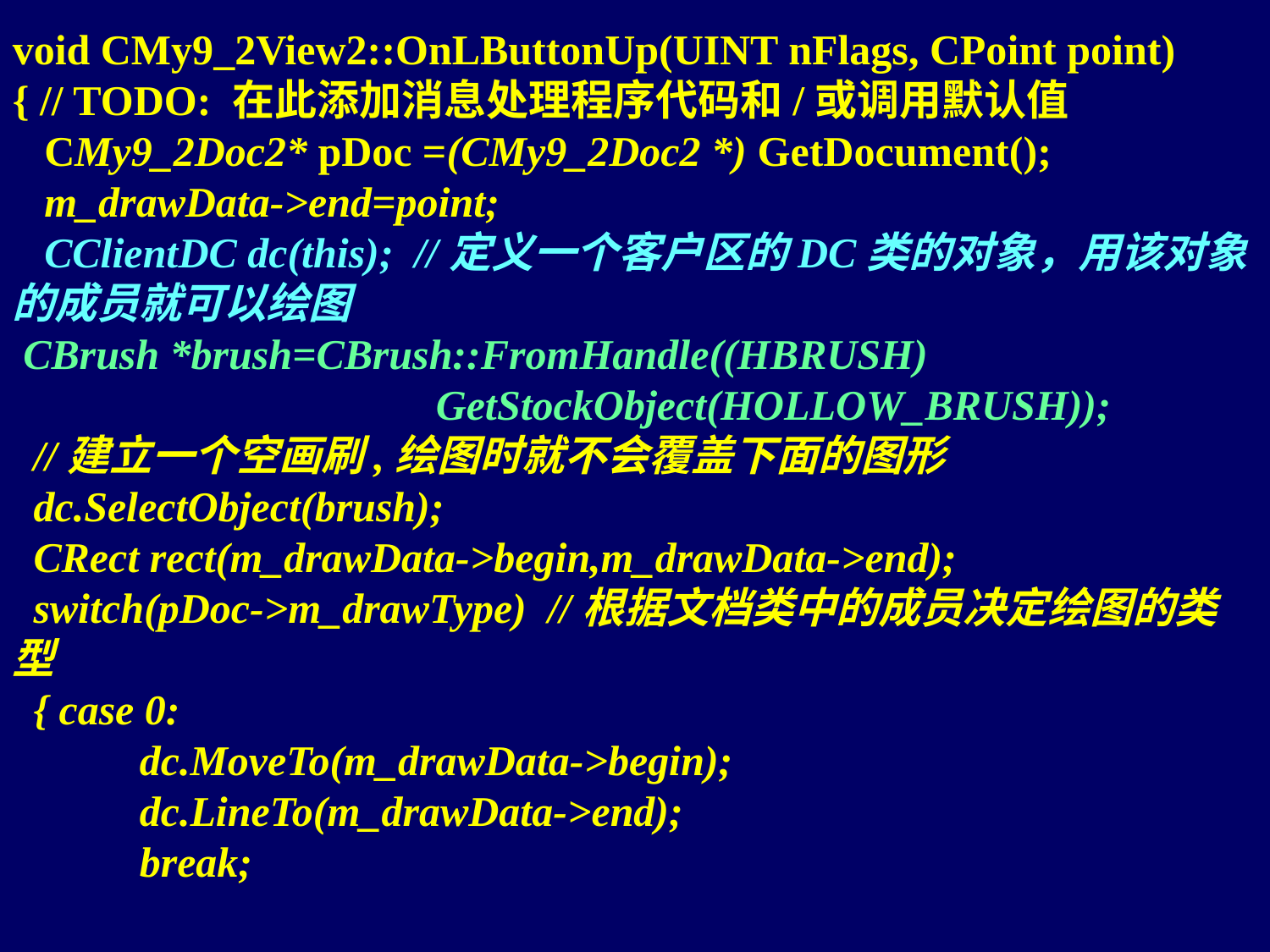

void CMy9_2View2::OnLButtonUp(UINT nFlags, CPoint point)
{ // TODO: 在此添加消息处理程序代码和/或调用默认值
   CMy9_2Doc2* pDoc =(CMy9_2Doc2 *) GetDocument();
   m_drawData->end=point;
   CClientDC dc(this);  //定义一个客户区的DC类的对象，用该对象的成员就可以绘图
 CBrush *brush=CBrush::FromHandle((HBRUSH)
                                        GetStockObject(HOLLOW_BRUSH));
  //建立一个空画刷,绘图时就不会覆盖下面的图形
  dc.SelectObject(brush);
  CRect rect(m_drawData->begin,m_drawData->end);
  switch(pDoc->m_drawType)  //根据文档类中的成员决定绘图的类型
  { case 0:
	dc.MoveTo(m_drawData->begin);
	dc.LineTo(m_drawData->end);
	break;